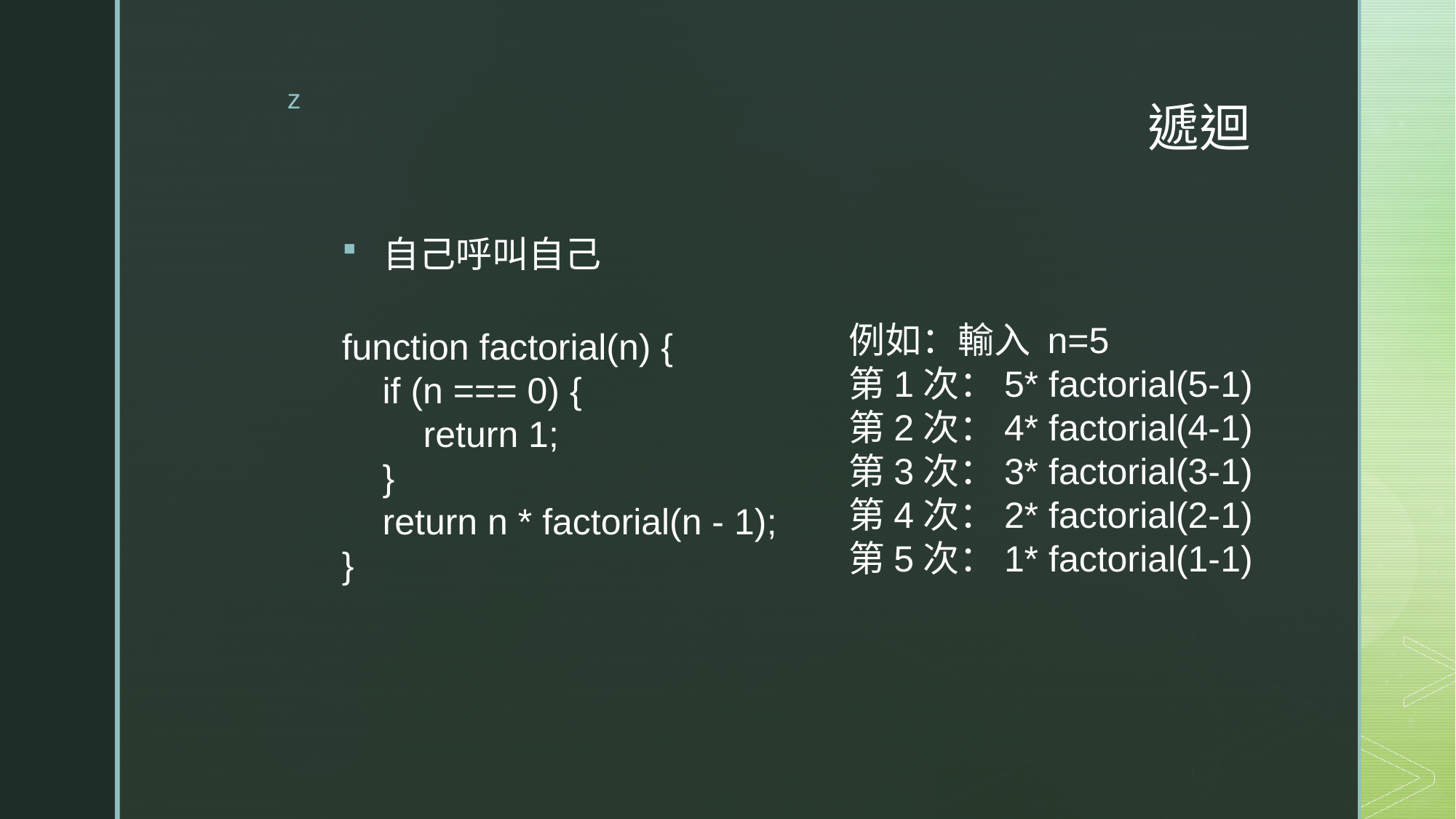

# 遞迴
自己呼叫自己

例如：輸入 n=5
第1次：5* factorial(5-1)
第2次：4* factorial(4-1)
第3次：3* factorial(3-1)
第4次：2* factorial(2-1)
第5次：1* factorial(1-1)

function factorial(n) {
    if (n === 0) {
        return 1;
    }
    return n * factorial(n - 1);
}